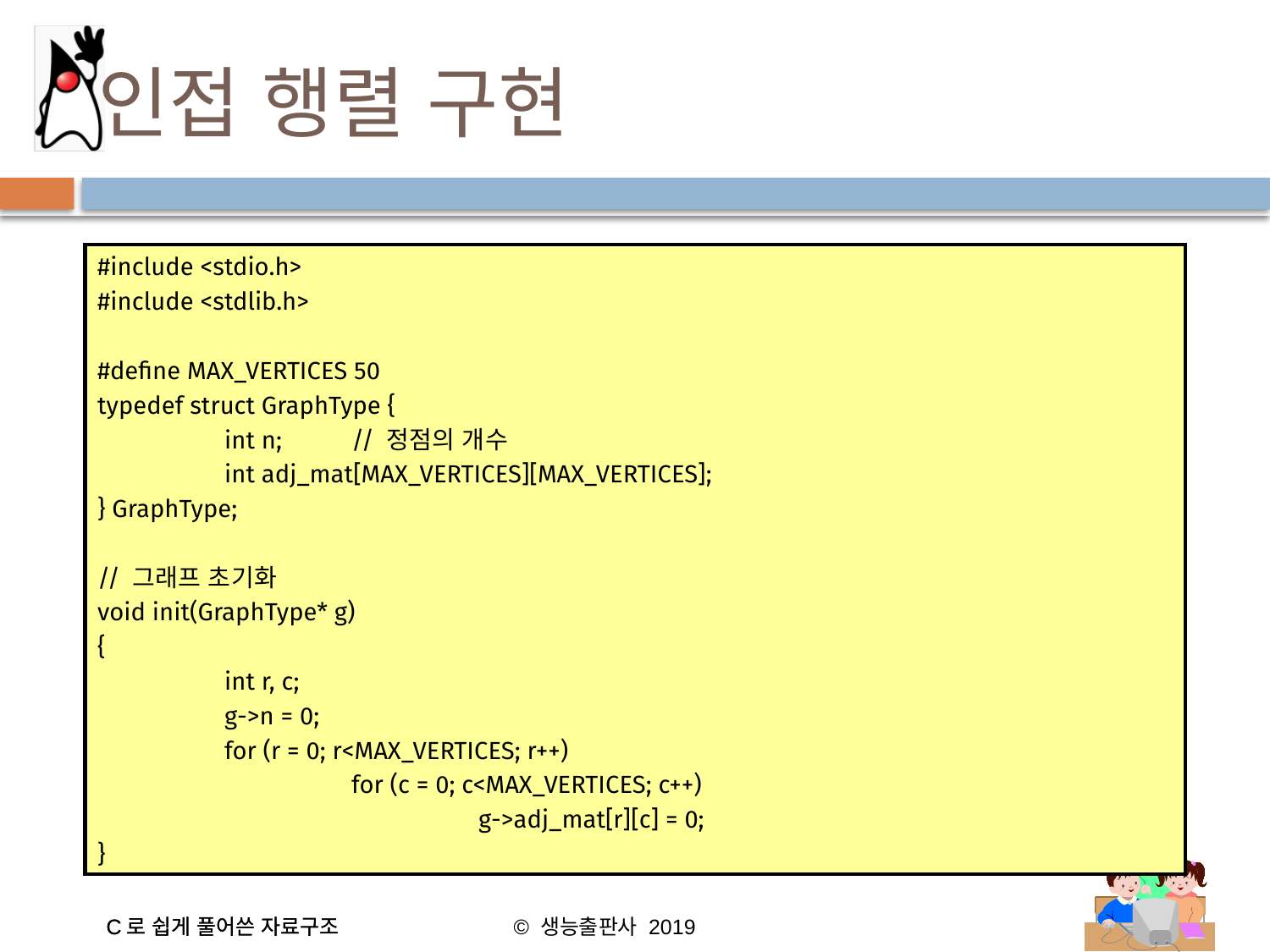

# 인접 행렬 구현
#include <stdio.h>
#include <stdlib.h>

#define MAX_VERTICES 50
typedef struct GraphType {
	int n;	// 정점의 개수
	int adj_mat[MAX_VERTICES][MAX_VERTICES];
} GraphType;

// 그래프 초기화
void init(GraphType* g)
{
	int r, c;
	g->n = 0;
	for (r = 0; r<MAX_VERTICES; r++)
		for (c = 0; c<MAX_VERTICES; c++)
			g->adj_mat[r][c] = 0;
}